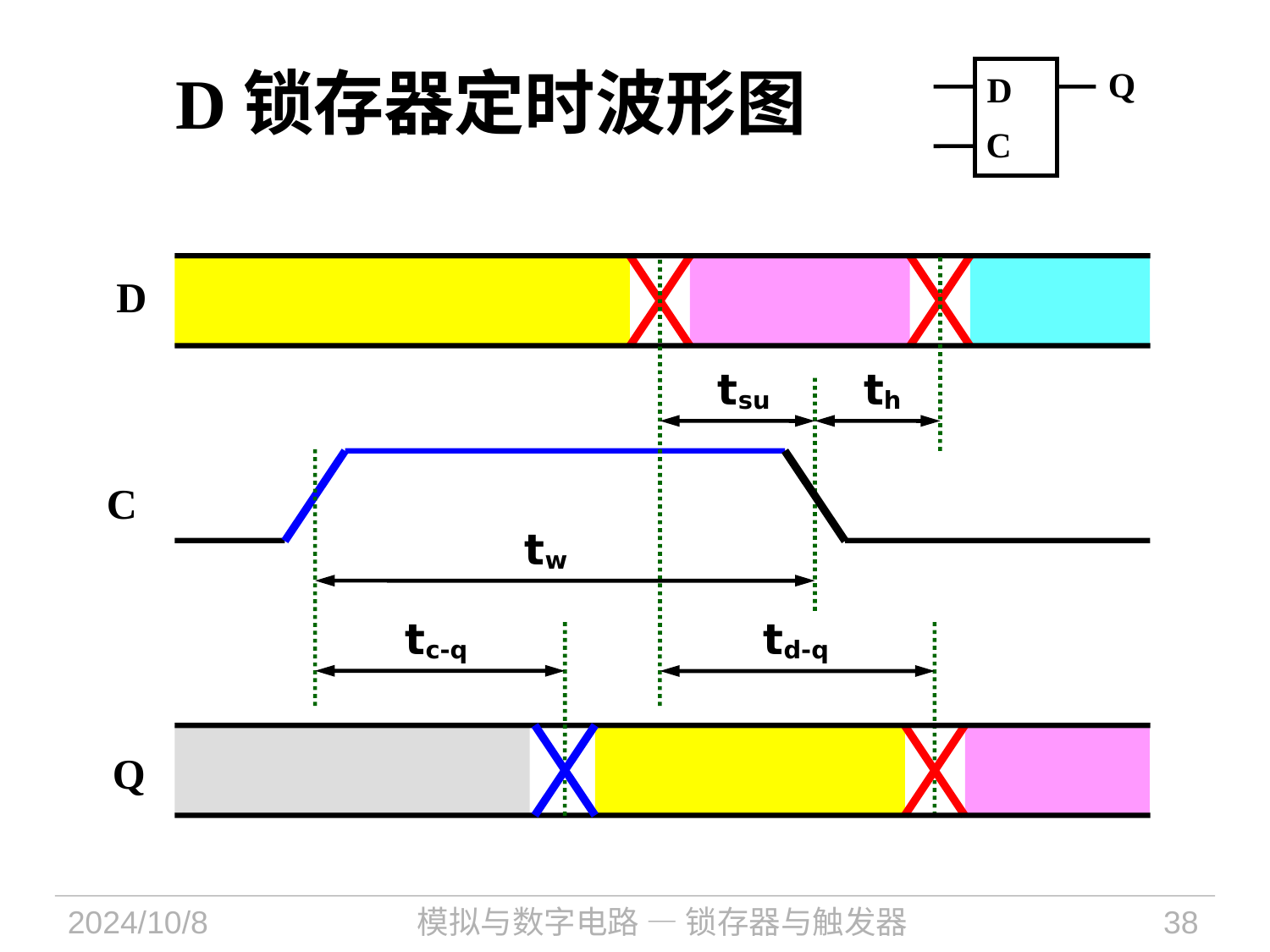

# D锁存器定时波形图
Q

D

C

D
tsu
th

C
tw

tc-q
td-q

Q
2024/10/8
模拟与数字电路 — 锁存器与触发器
38